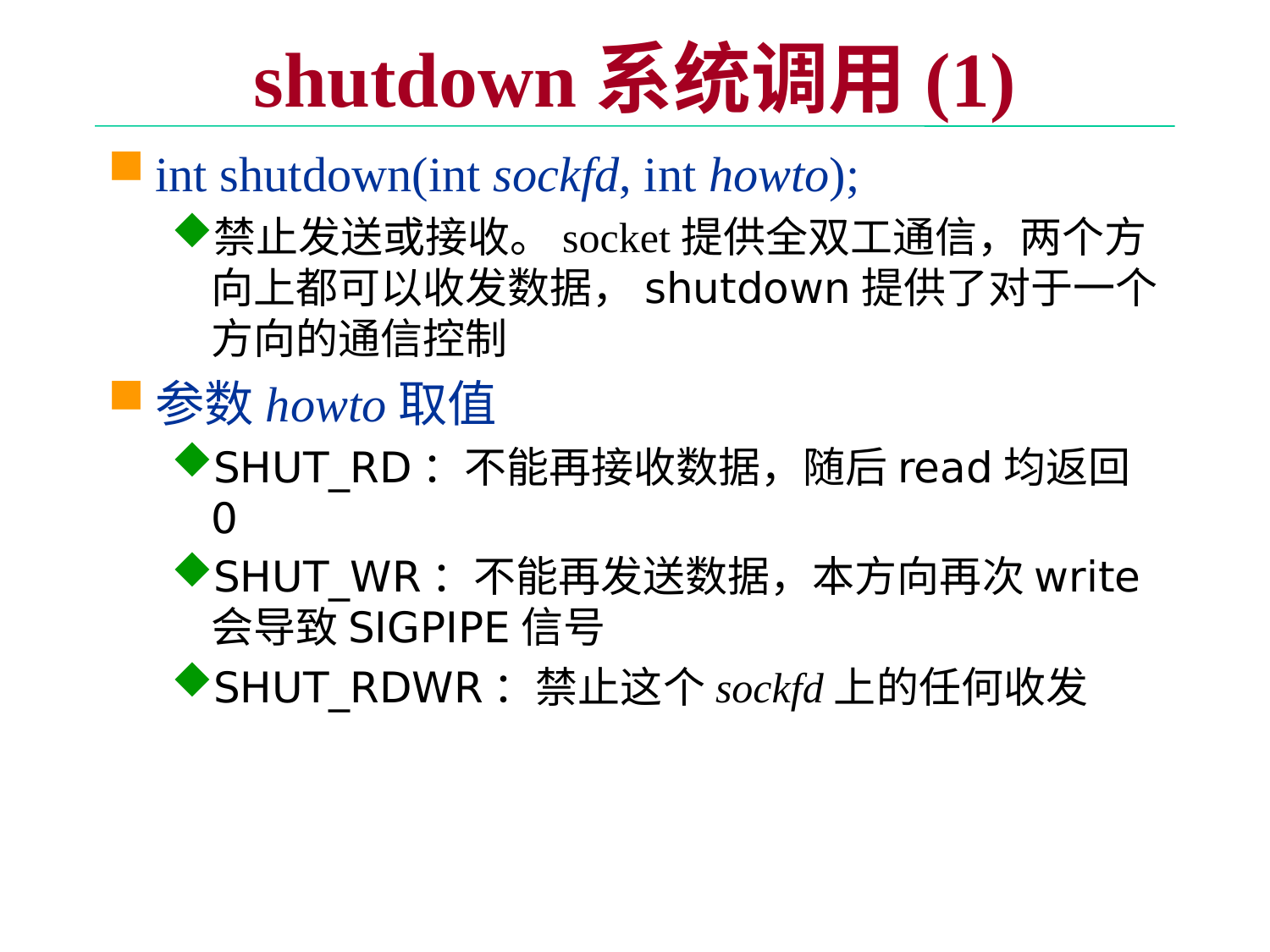

# shutdown系统调用(1)
int shutdown(int sockfd, int howto);
禁止发送或接收。socket提供全双工通信，两个方向上都可以收发数据，shutdown提供了对于一个方向的通信控制
参数howto取值
SHUT_RD：不能再接收数据，随后read均返回0
SHUT_WR：不能再发送数据，本方向再次write会导致SIGPIPE信号
SHUT_RDWR：禁止这个sockfd上的任何收发